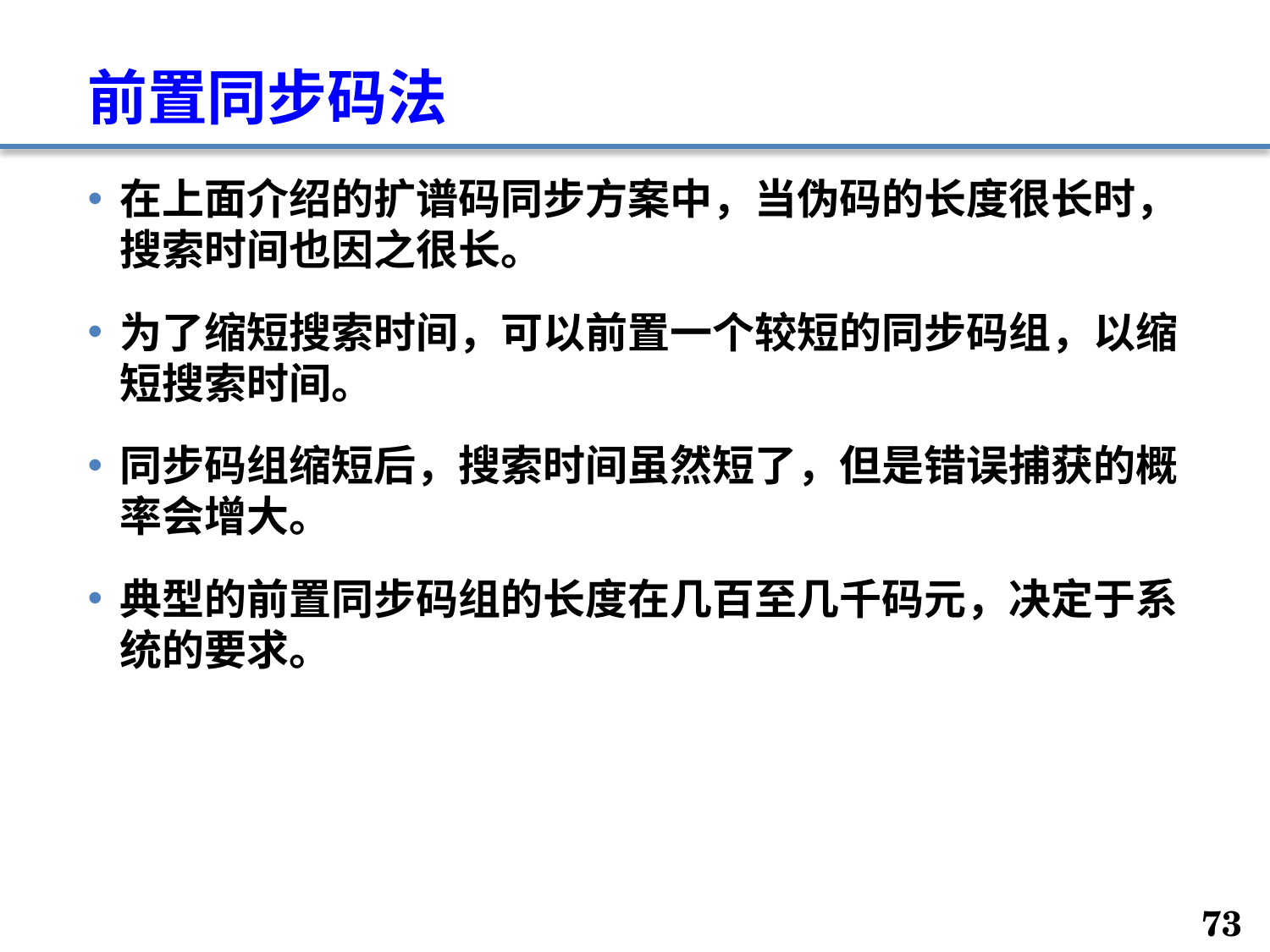

# 前置同步码法
在上面介绍的扩谱码同步方案中，当伪码的长度很长时，搜索时间也因之很长。
为了缩短搜索时间，可以前置一个较短的同步码组，以缩短搜索时间。
同步码组缩短后，搜索时间虽然短了，但是错误捕获的概率会增大。
典型的前置同步码组的长度在几百至几千码元，决定于系统的要求。
73